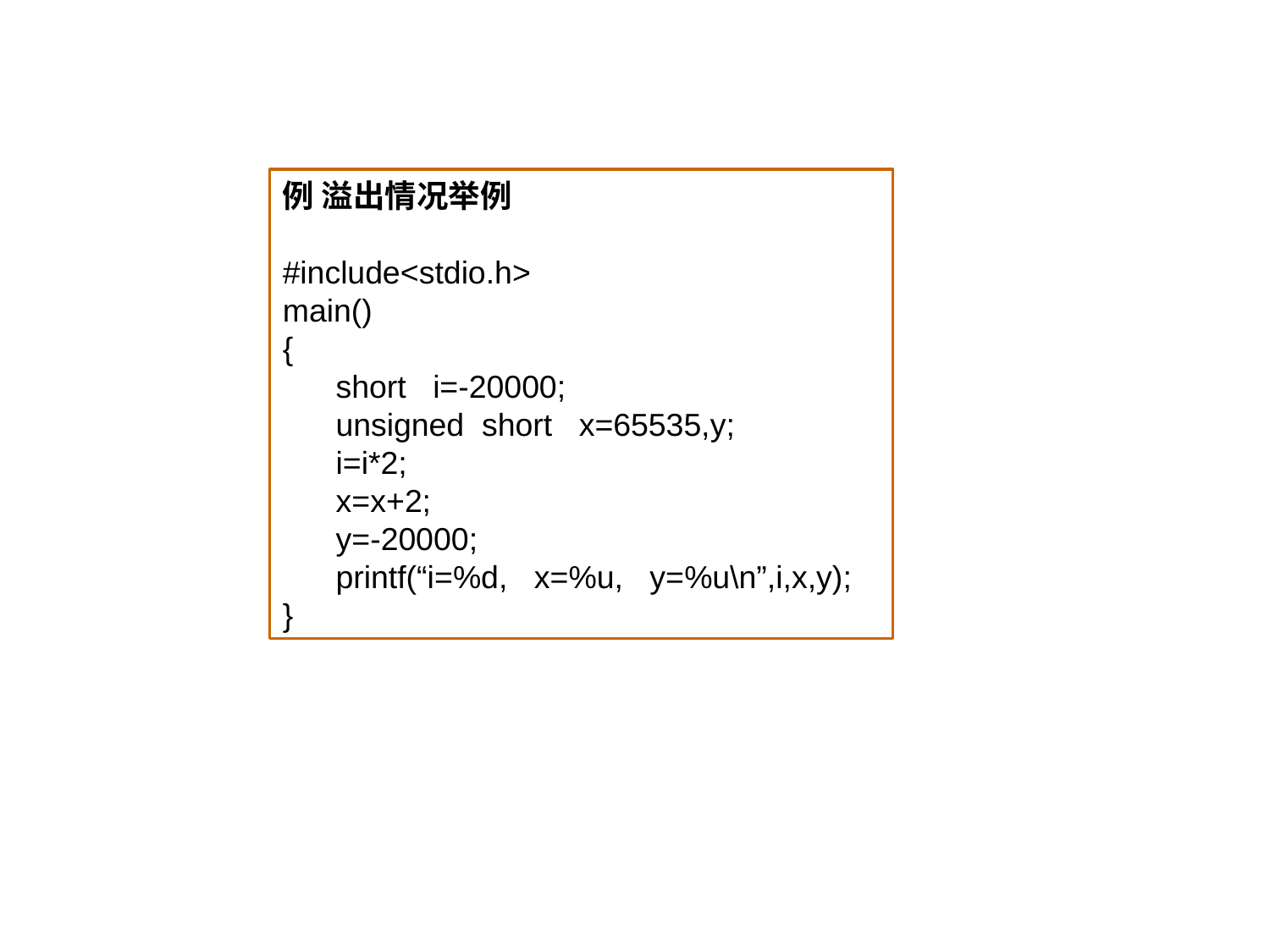

例 溢出情况举例

#include<stdio.h>
main()
{
      short   i=-20000;
      unsigned  short   x=65535,y;
      i=i*2;
      x=x+2;
      y=-20000;
      printf(“i=%d,   x=%u,   y=%u\n”,i,x,y);
}